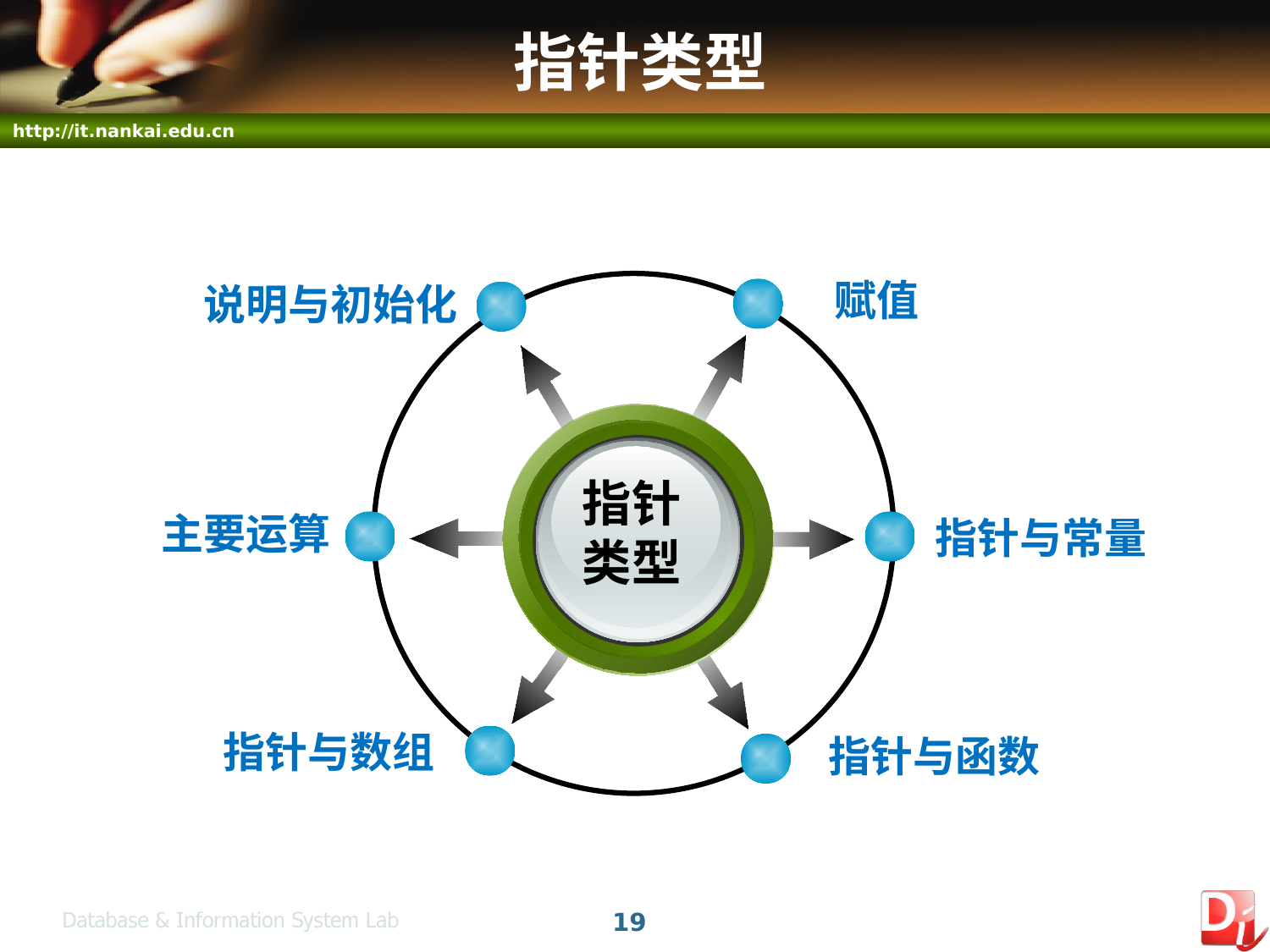

# 指针类型
赋值
说明与初始化

指针
类型
主要运算
指针与常量

指针与数组
指针与函数

19
Database & Information System Lab